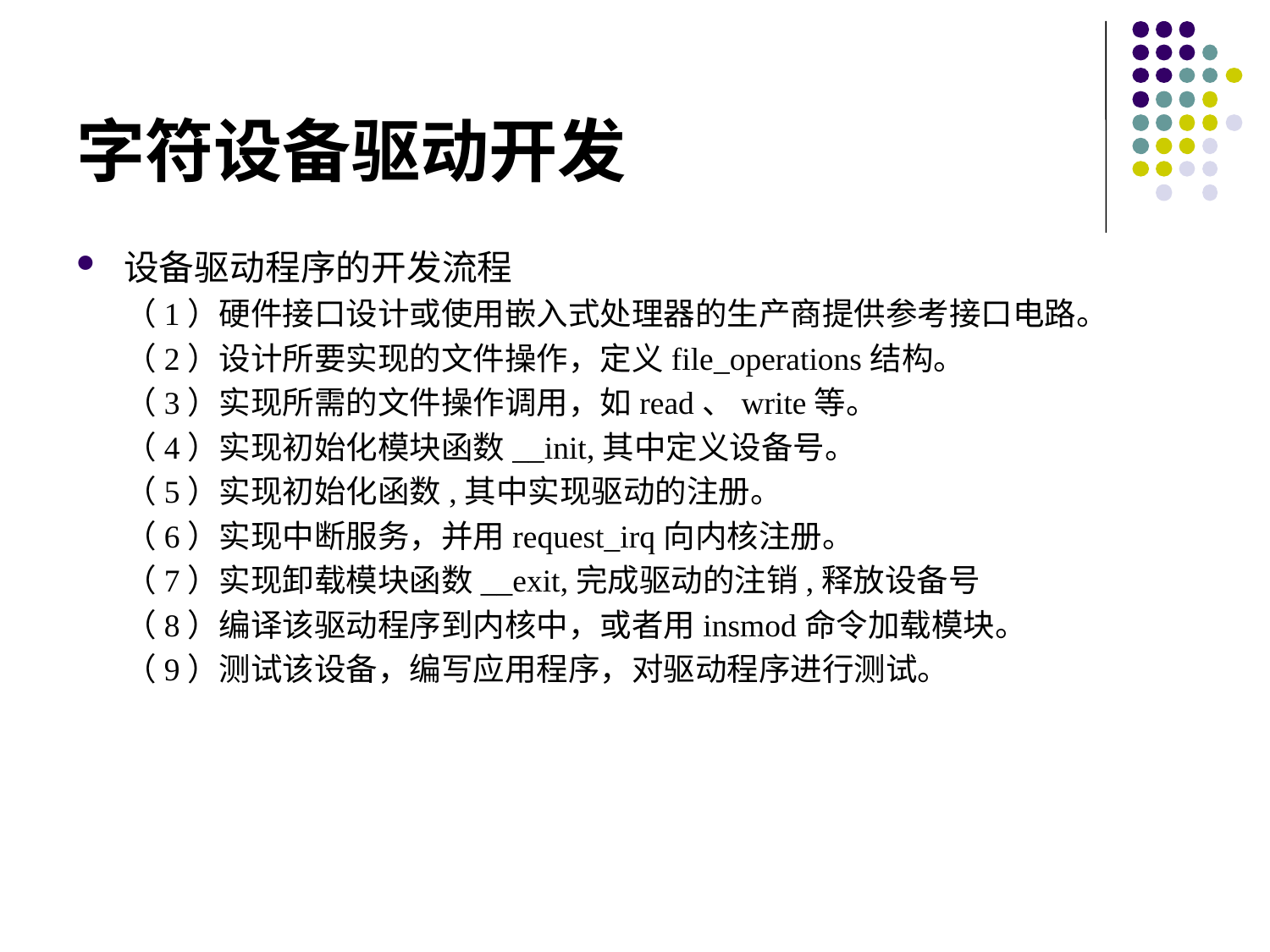

# 字符设备驱动开发
设备驱动程序的开发流程
（1）硬件接口设计或使用嵌入式处理器的生产商提供参考接口电路。
（2）设计所要实现的文件操作，定义file_operations结构。
（3）实现所需的文件操作调用，如read、write等。
（4）实现初始化模块函数__init,其中定义设备号。
（5）实现初始化函数,其中实现驱动的注册。
（6）实现中断服务，并用request_irq向内核注册。
（7）实现卸载模块函数__exit,完成驱动的注销,释放设备号
（8）编译该驱动程序到内核中，或者用insmod命令加载模块。
（9）测试该设备，编写应用程序，对驱动程序进行测试。